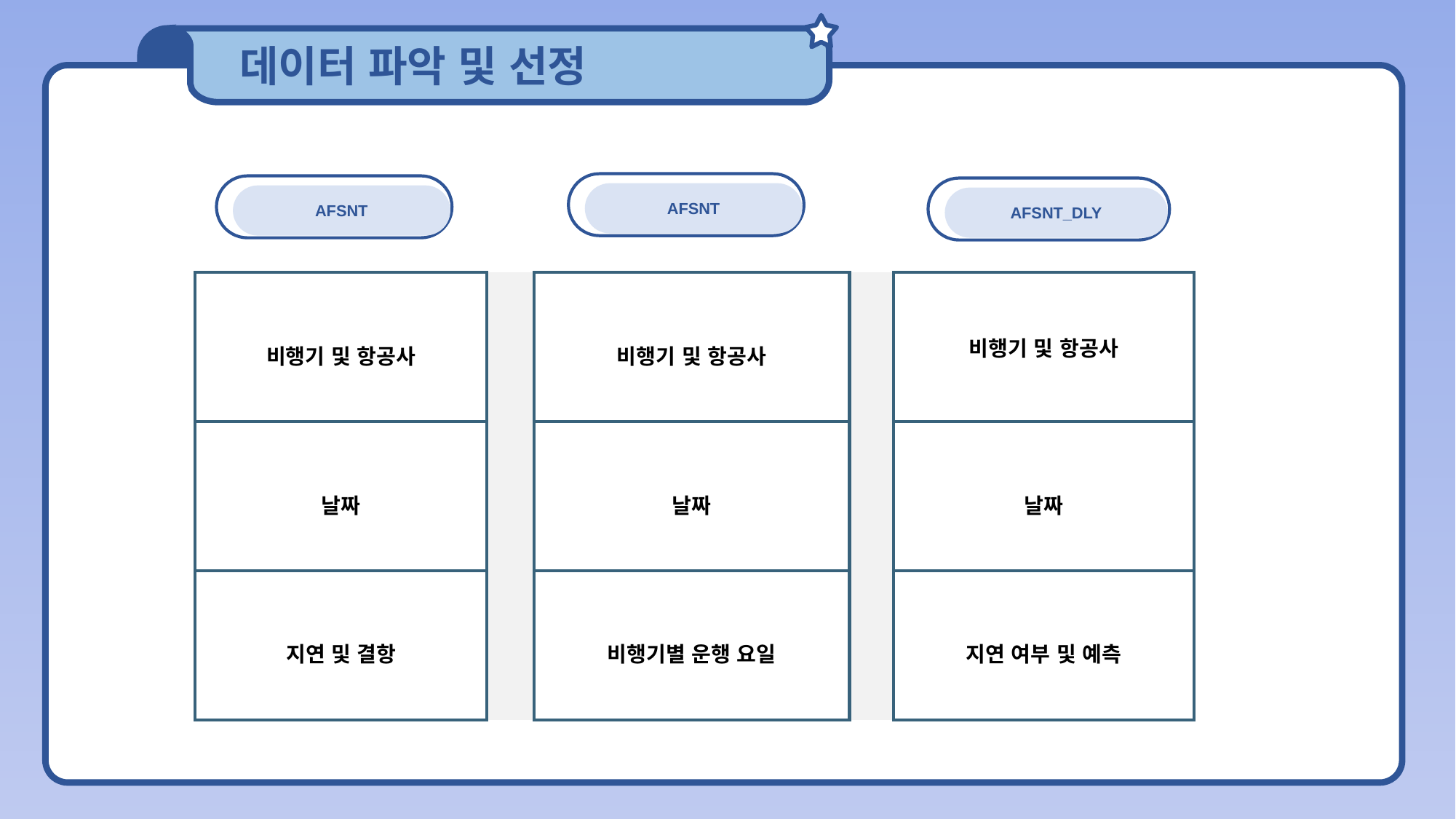

데이터 파악 및 선정

CONTENTS
AFSNT
CONTENTS
AFSNT
CONTENTS
AFSNT_DLY
| 비행기 및 항공사 |  | 비행기 및 항공사 |  | 비행기 및 항공사 |
| --- | --- | --- | --- | --- |
| 날짜 |  | 날짜 |  | 날짜 |
| 지연 및 결항 |  | 비행기별 운행 요일 |  | 지연 여부 및 예측 |